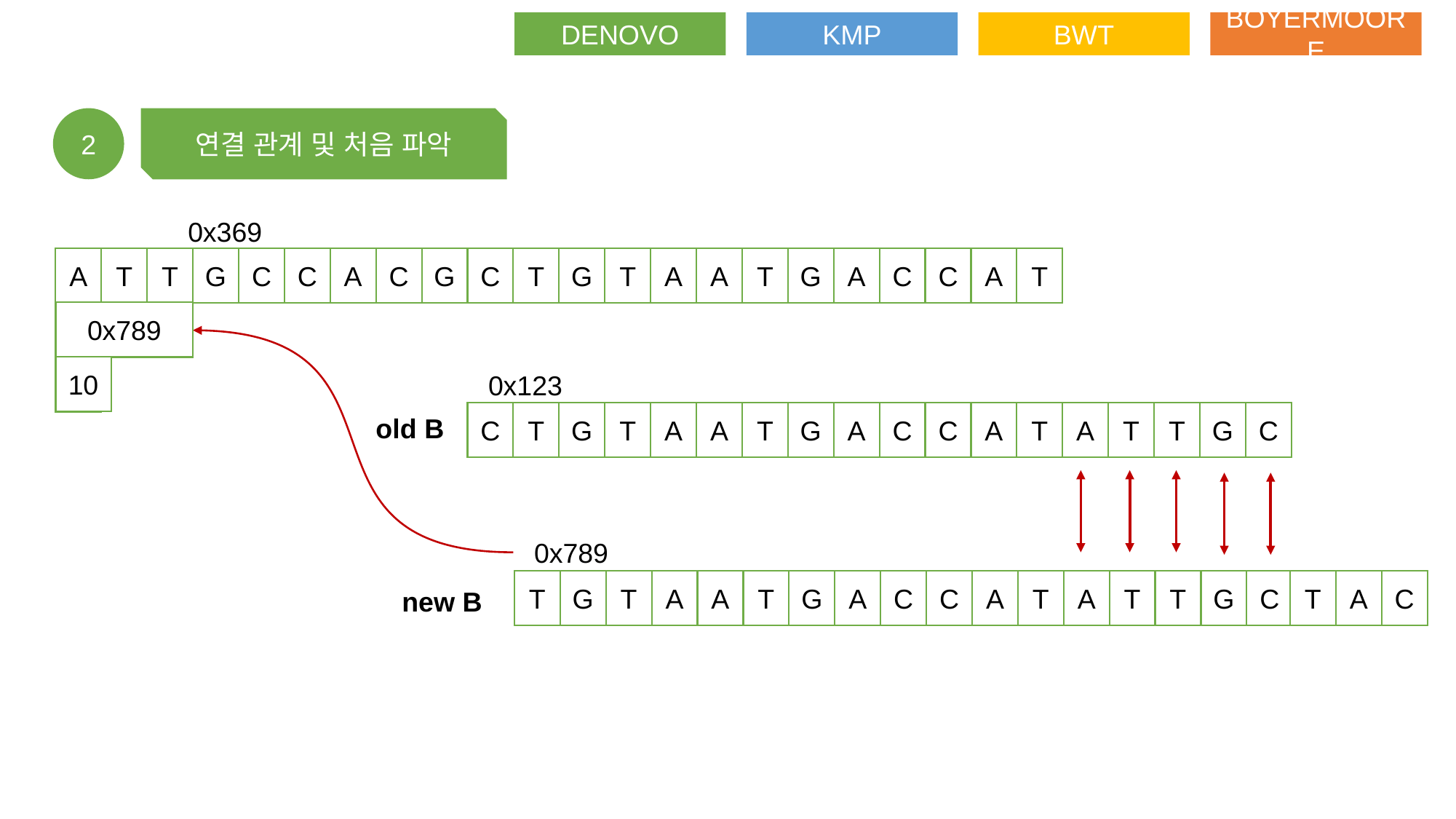

DENOVO
KMP
BWT
BOYERMOORE
2
연결 관계 및 처음 파악
0x369
A
T
T
G
C

C
A
C
G
C
T
G
T
A
A
T

G
A
C
C
A
T
0x789
10
0x123
9
0x123
C
T
G
T
A
A
T

G
A
C
C
A
T
A
T
T
G
C
old B
0x789
T
G
T
A
A
T

G
A
C
C
A
T
A
T
T
G
C

T
A
C
new B